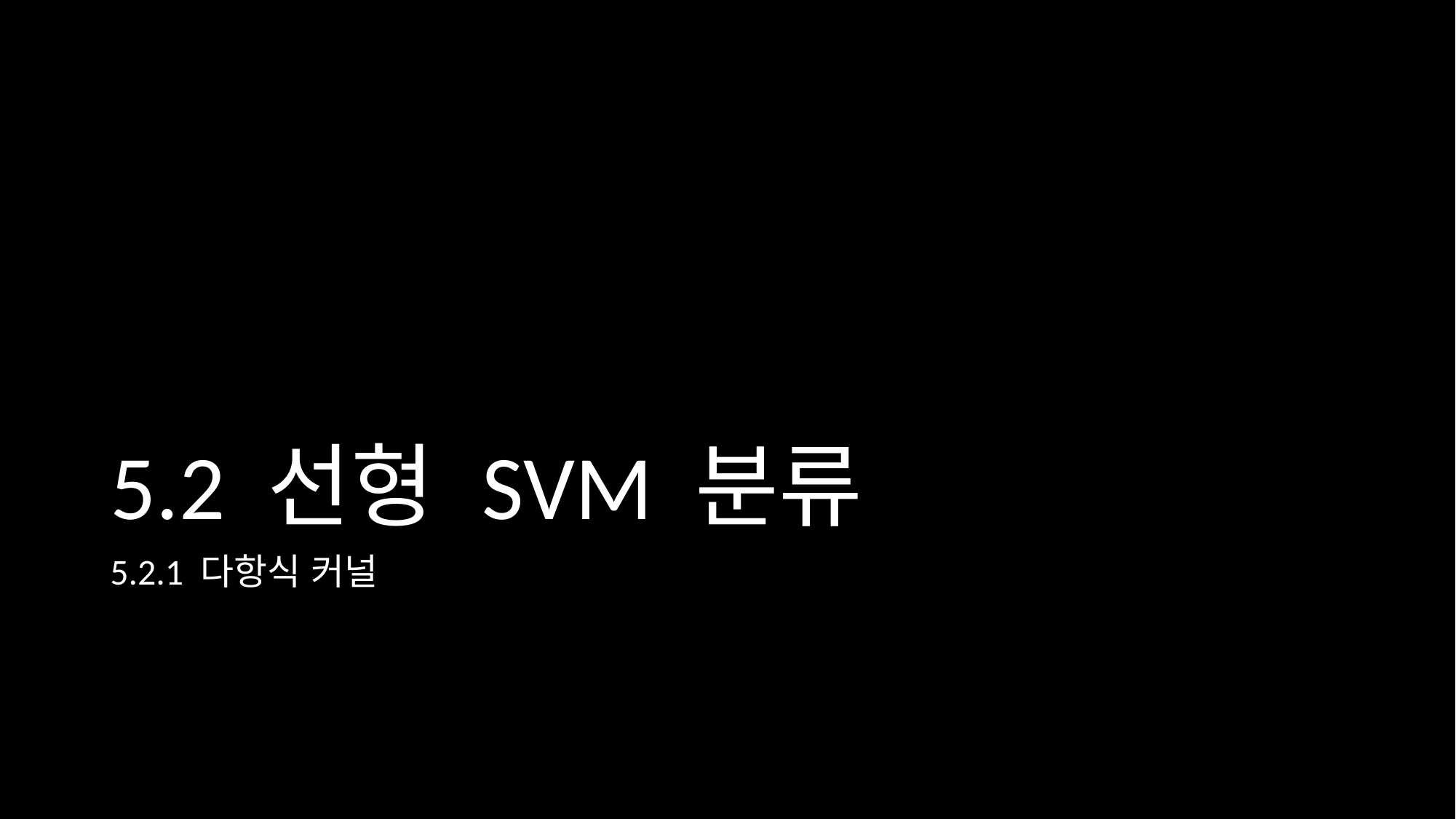

# 5.2 선형 SVM 분류
5.2.1 다항식 커널